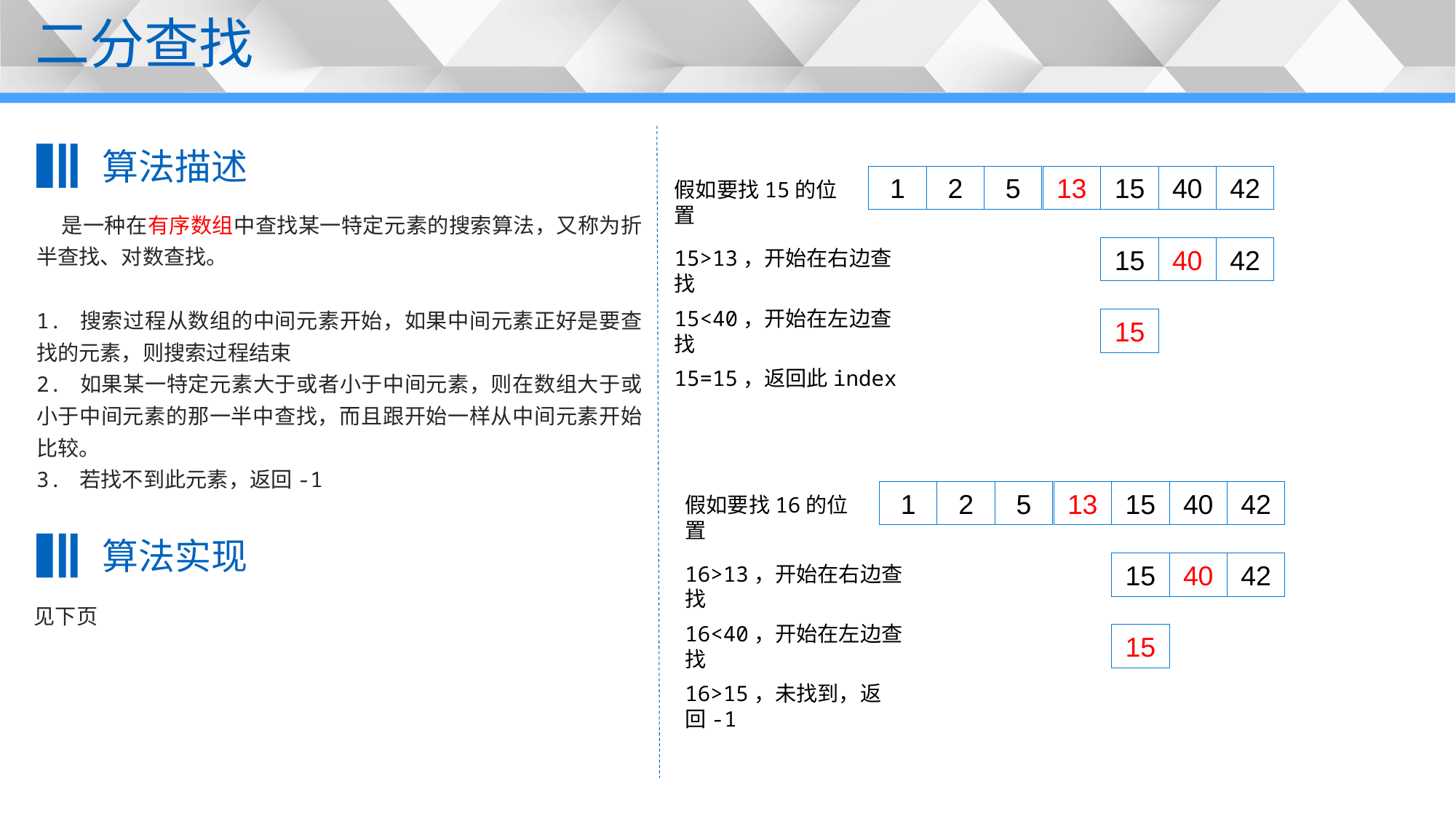

二分查找

算法描述
1
2
5
13
15
40
42
假如要找15的位置
    是一种在有序数组中查找某一特定元素的搜索算法，又称为折半查找、对数查找。

1. 搜索过程从数组的中间元素开始，如果中间元素正好是要查找的元素，则搜索过程结束
2. 如果某一特定元素大于或者小于中间元素，则在数组大于或小于中间元素的那一半中查找，而且跟开始一样从中间元素开始比较。
3. 若找不到此元素，返回-1
15
40
42
15>13，开始在右边查找
15<40，开始在左边查找
15
15=15，返回此index
1
2
5
13
15
40
42
假如要找16的位置

算法实现
15
40
42
16>13，开始在右边查找
见下页
16<40，开始在左边查找
15
16>15，未找到，返回-1